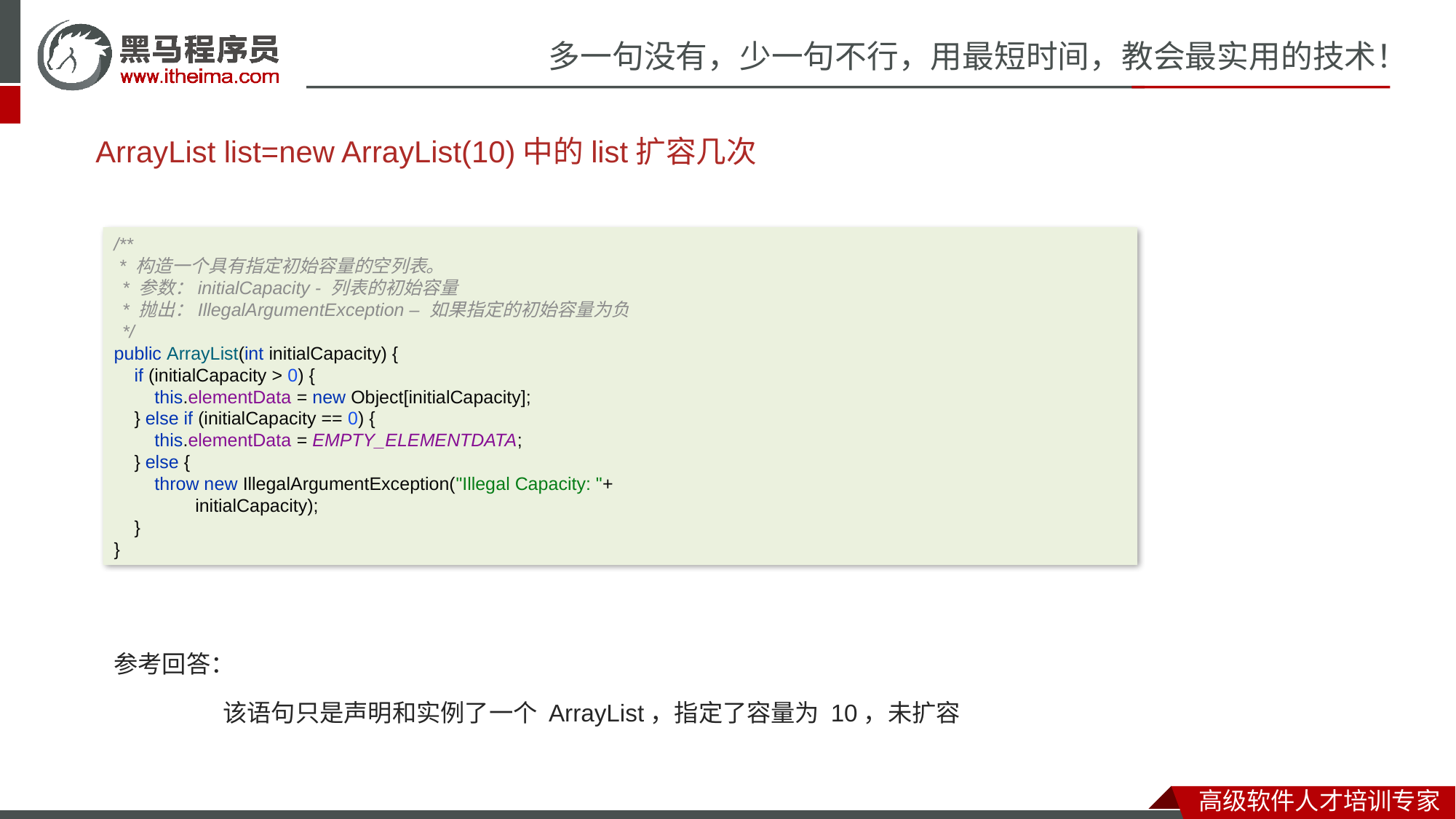

# ArrayList list=new ArrayList(10)中的list扩容几次
/**
 * 构造一个具有指定初始容量的空列表。
 * 参数：initialCapacity - 列表的初始容量
 * 抛出：IllegalArgumentException – 如果指定的初始容量为负
 */
public ArrayList(int initialCapacity) {
    if (initialCapacity > 0) {
        this.elementData = new Object[initialCapacity];
    } else if (initialCapacity == 0) {
        this.elementData = EMPTY_ELEMENTDATA;
    } else {
        throw new IllegalArgumentException("Illegal Capacity: "+
                initialCapacity);
    }
}
参考回答：
	该语句只是声明和实例了一个 ArrayList，指定了容量为 10，未扩容